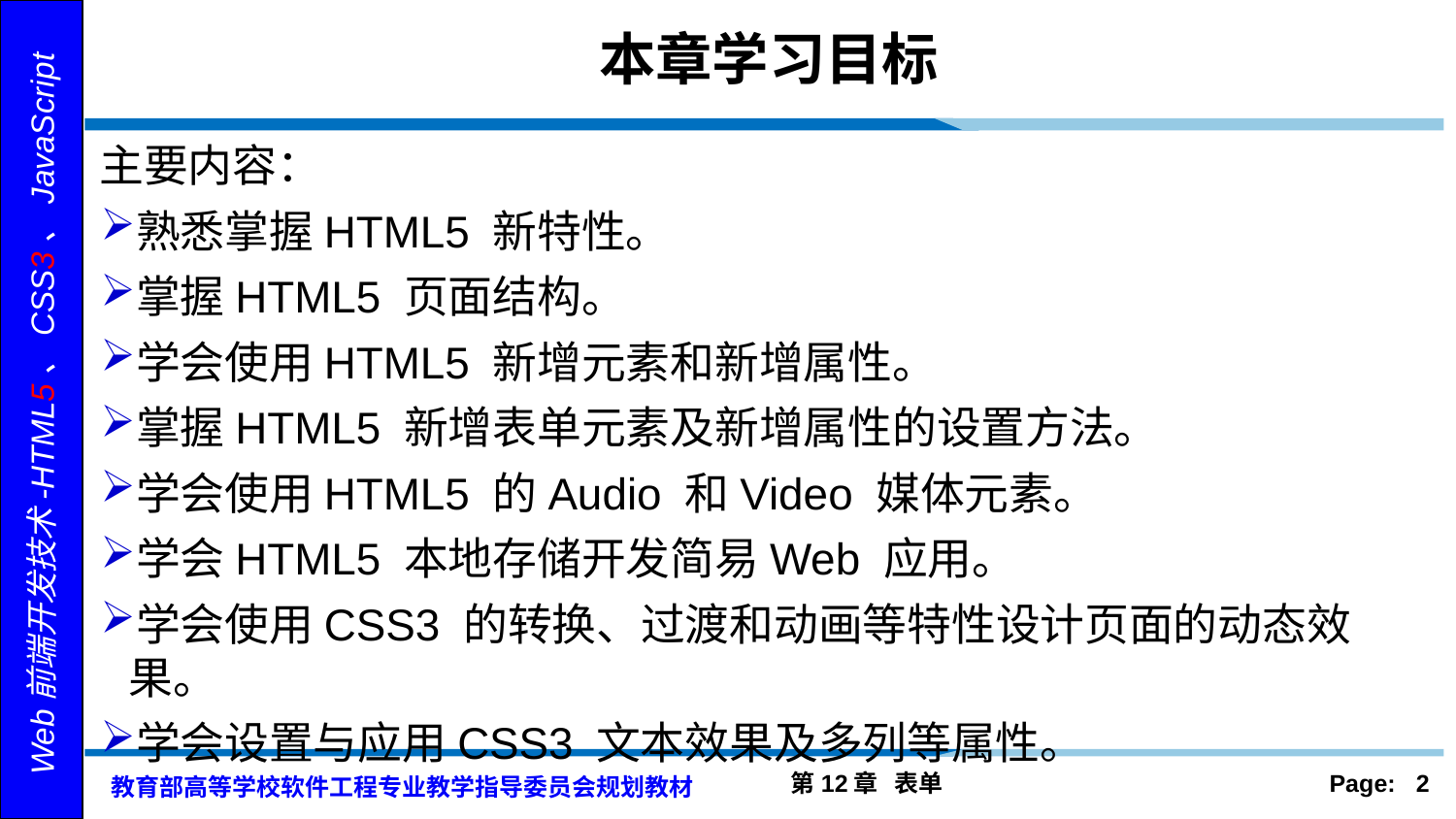

# 本章学习目标
主要内容：
熟悉掌握HTML5 新特性。
掌握HTML5 页面结构。
学会使用HTML5 新增元素和新增属性。
掌握HTML5 新增表单元素及新增属性的设置方法。
学会使用HTML5 的Audio 和Video 媒体元素。
学会HTML5 本地存储开发简易Web 应用。
学会使用CSS3 的转换、过渡和动画等特性设计页面的动态效果。
学会设置与应用CSS3 文本效果及多列等属性。